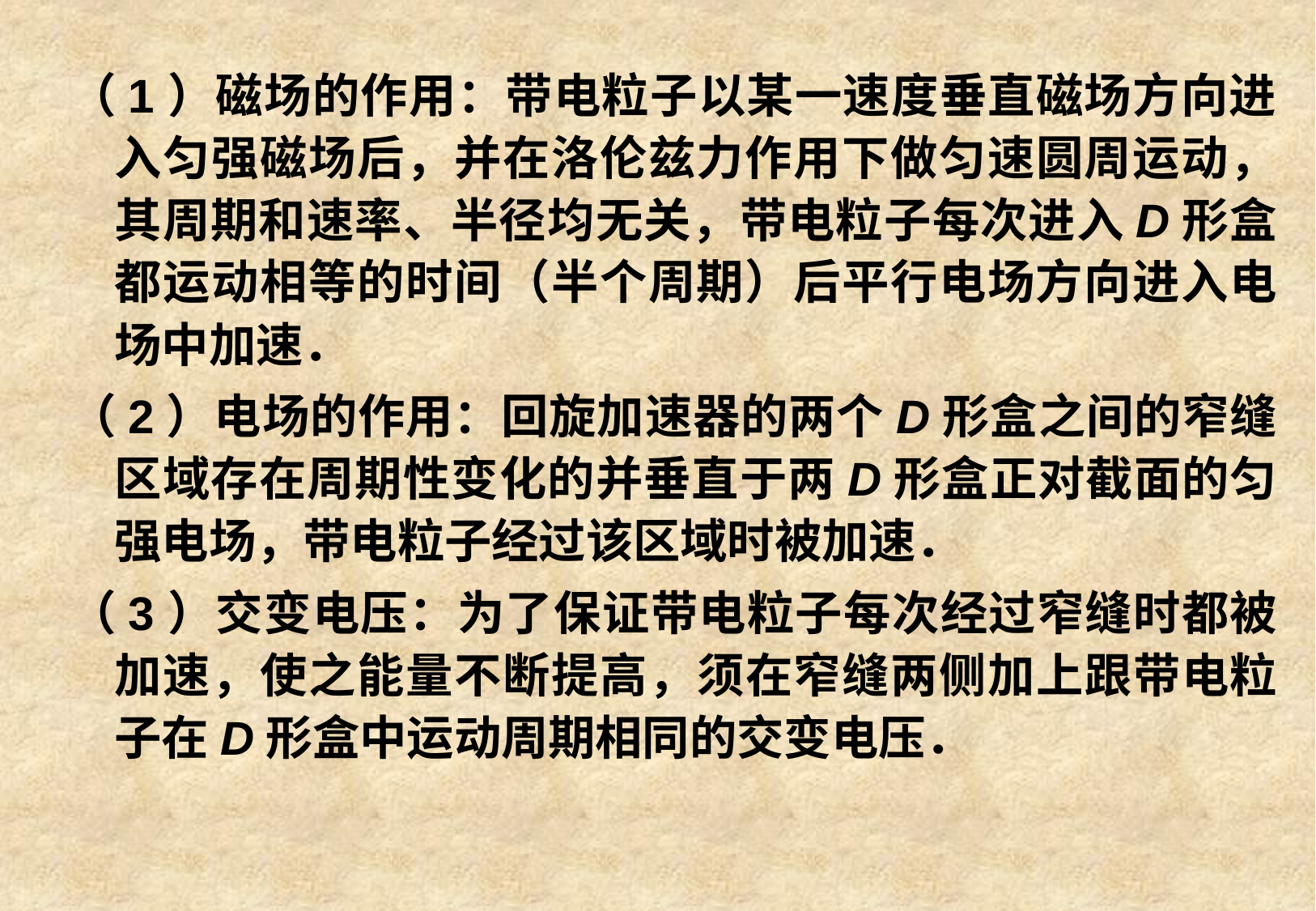

（1）磁场的作用：带电粒子以某一速度垂直磁场方向进入匀强磁场后，并在洛伦兹力作用下做匀速圆周运动，其周期和速率、半径均无关，带电粒子每次进入D形盒都运动相等的时间（半个周期）后平行电场方向进入电场中加速．
（2）电场的作用：回旋加速器的两个D形盒之间的窄缝区域存在周期性变化的并垂直于两D形盒正对截面的匀强电场，带电粒子经过该区域时被加速．
（3）交变电压：为了保证带电粒子每次经过窄缝时都被加速，使之能量不断提高，须在窄缝两侧加上跟带电粒子在D形盒中运动周期相同的交变电压．